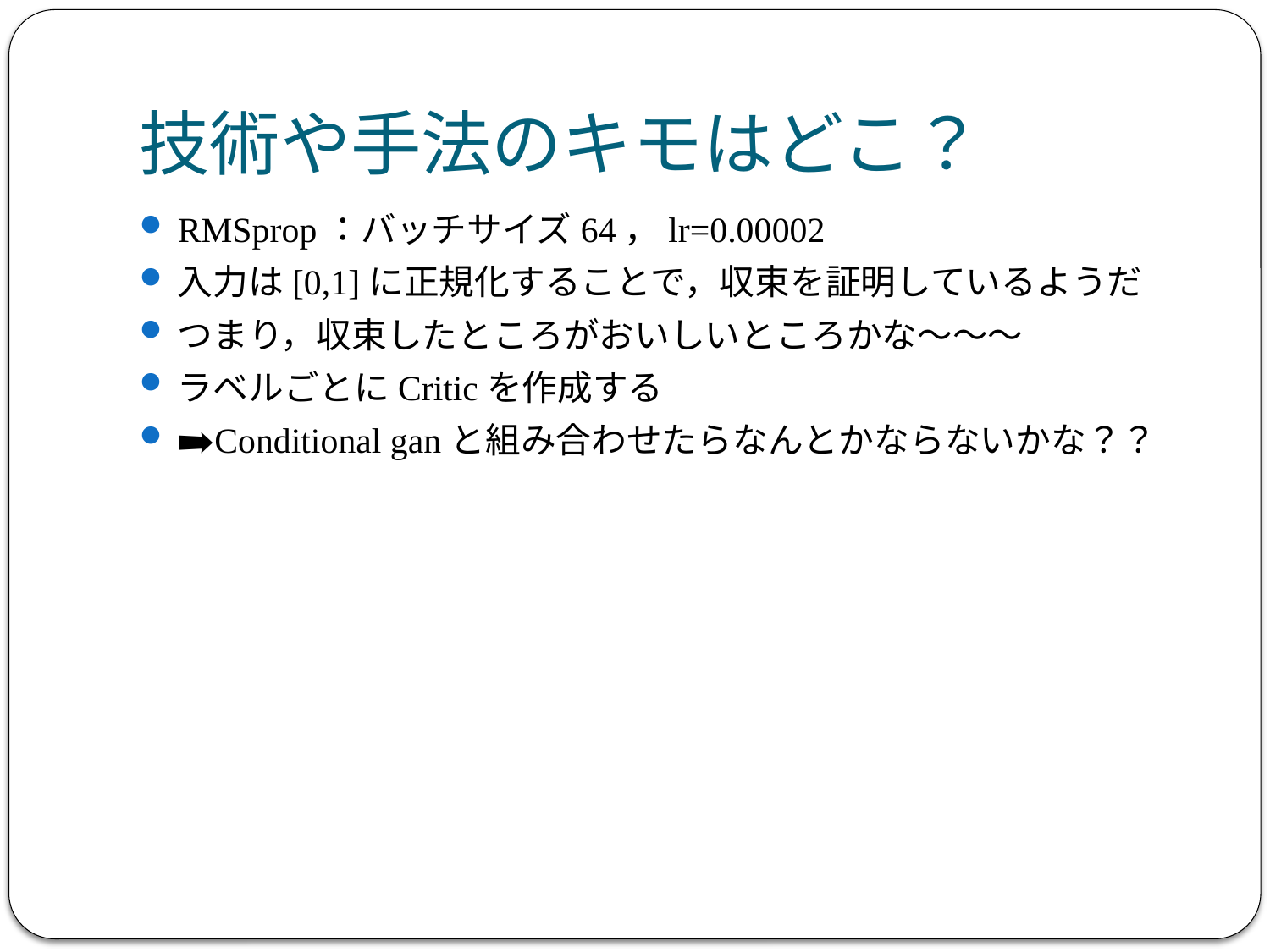

# 技術や手法のキモはどこ？
RMSprop：バッチサイズ64，lr=0.00002
入力は[0,1]に正規化することで，収束を証明しているようだ
つまり，収束したところがおいしいところかな～～～
ラベルごとにCriticを作成する
➡Conditional ganと組み合わせたらなんとかならないかな？？